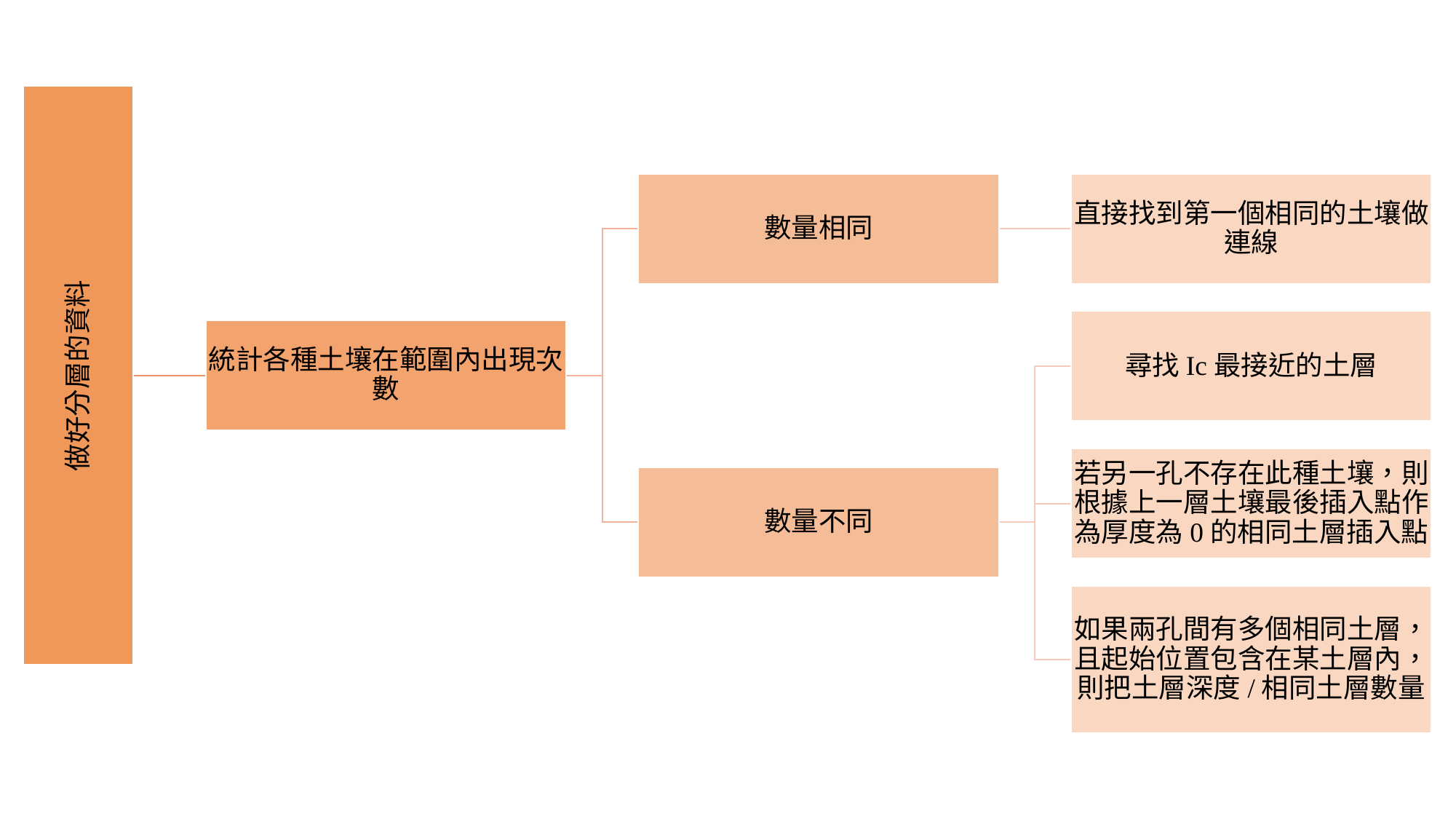

做好分層的資料
統計各種土壤在範圍內出現次數
數量相同
直接找到第一個相同的土壤做連線
數量不同
尋找Ic最接近的土層
若另一孔不存在此種土壤，則根據上一層土壤最後插入點作為厚度為0的相同土層插入點
如果兩孔間有多個相同土層，且起始位置包含在某土層內，則把土層深度/相同土層數量